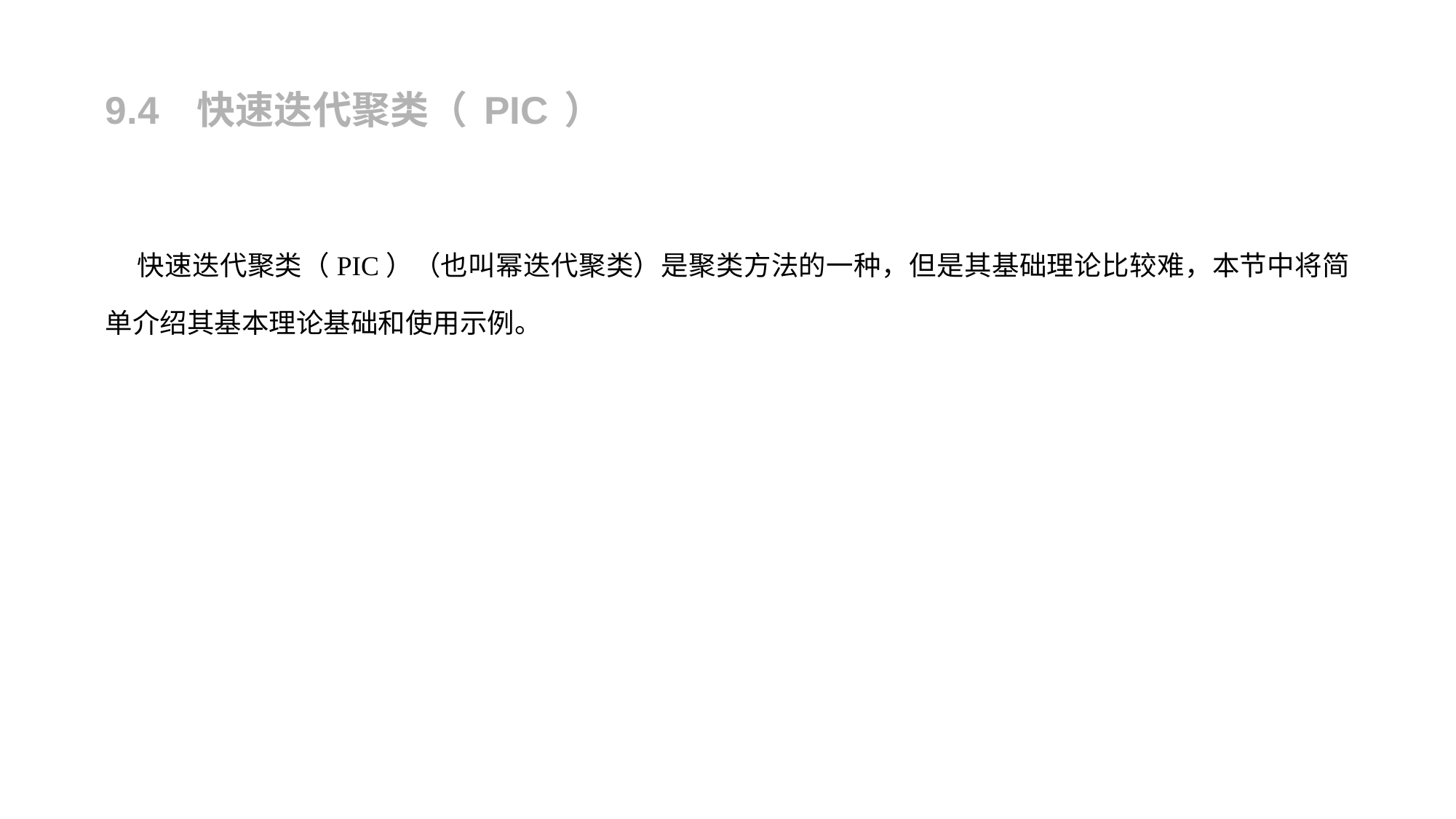

# 9.4  快速迭代聚类（PIC）
快速迭代聚类（PIC）（也叫幂迭代聚类）是聚类方法的一种，但是其基础理论比较难，本节中将简单介绍其基本理论基础和使用示例。